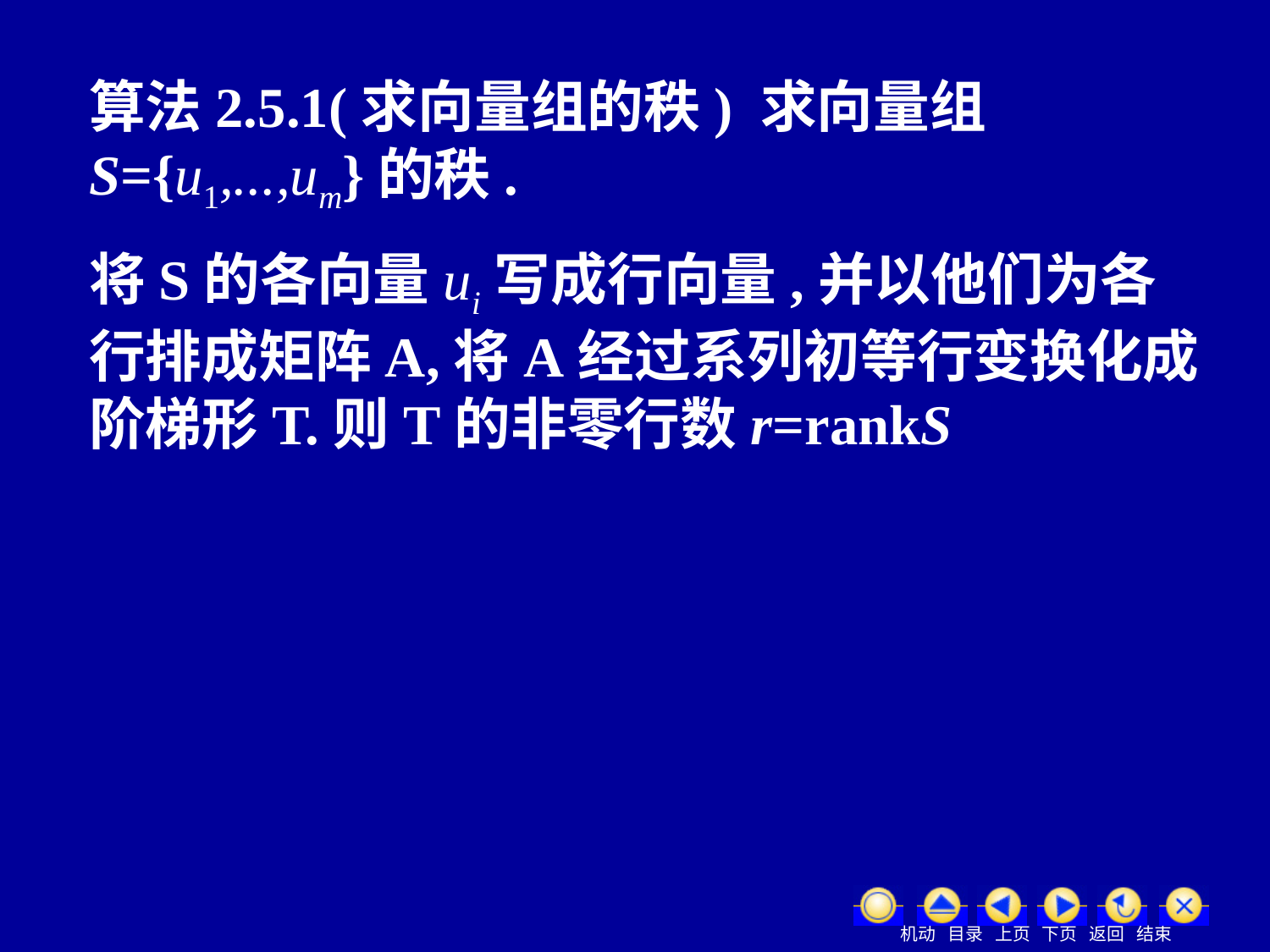

算法2.5.1(求向量组的秩) 求向量组S={u1,...,um}的秩.
将S的各向量ui写成行向量,并以他们为各行排成矩阵A,将A经过系列初等行变换化成阶梯形T.则T的非零行数r=rankS